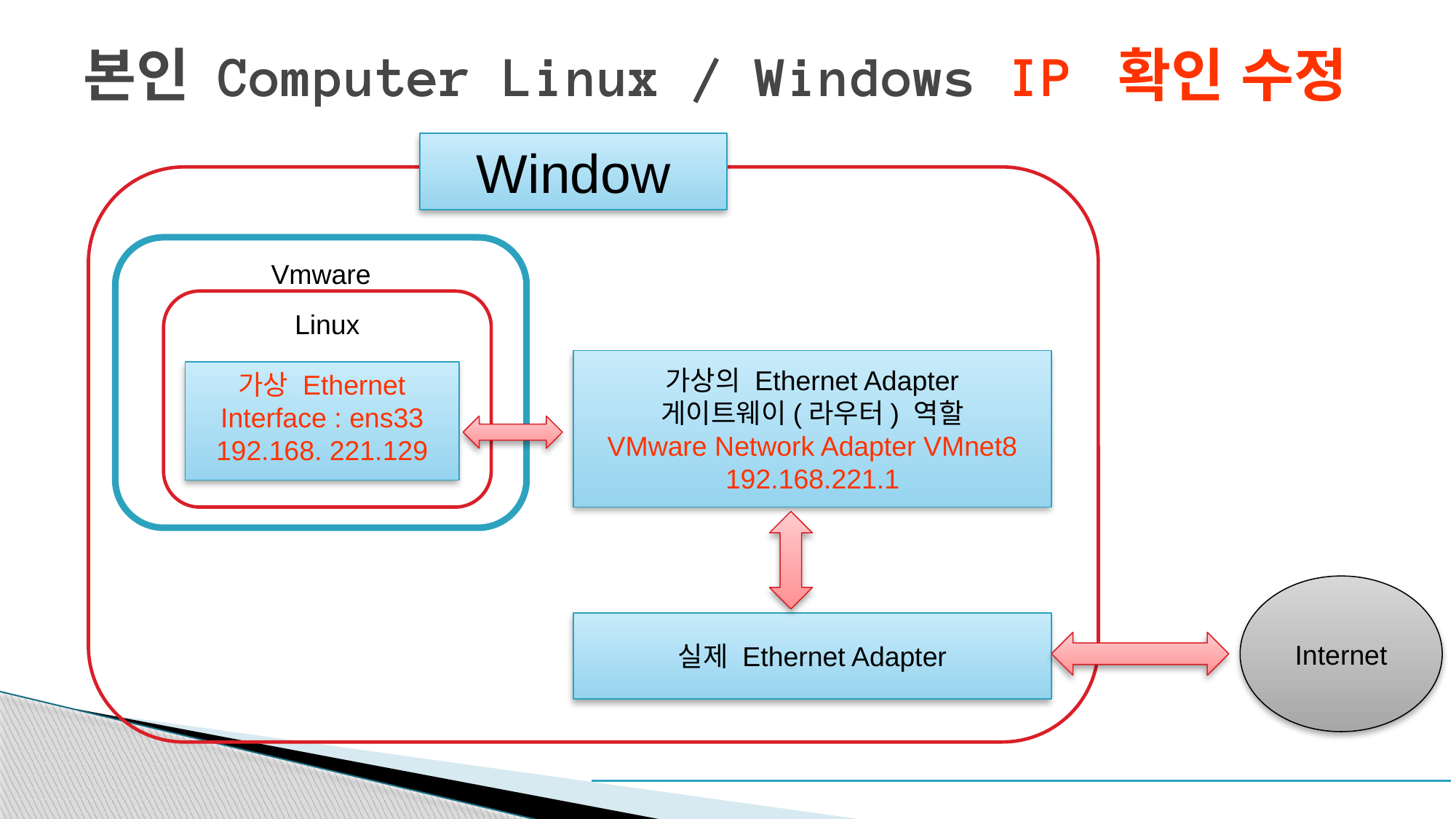

# 본인 Computer Linux / Windows IP 확인 수정
Window

Vmware
Linux
가상의 Ethernet Adapter
게이트웨이(라우터) 역할
VMware Network Adapter VMnet8
192.168.221.1
가상 Ethernet
Interface : ens33
192.168. 221.129

Internet
실제 Ethernet Adapter